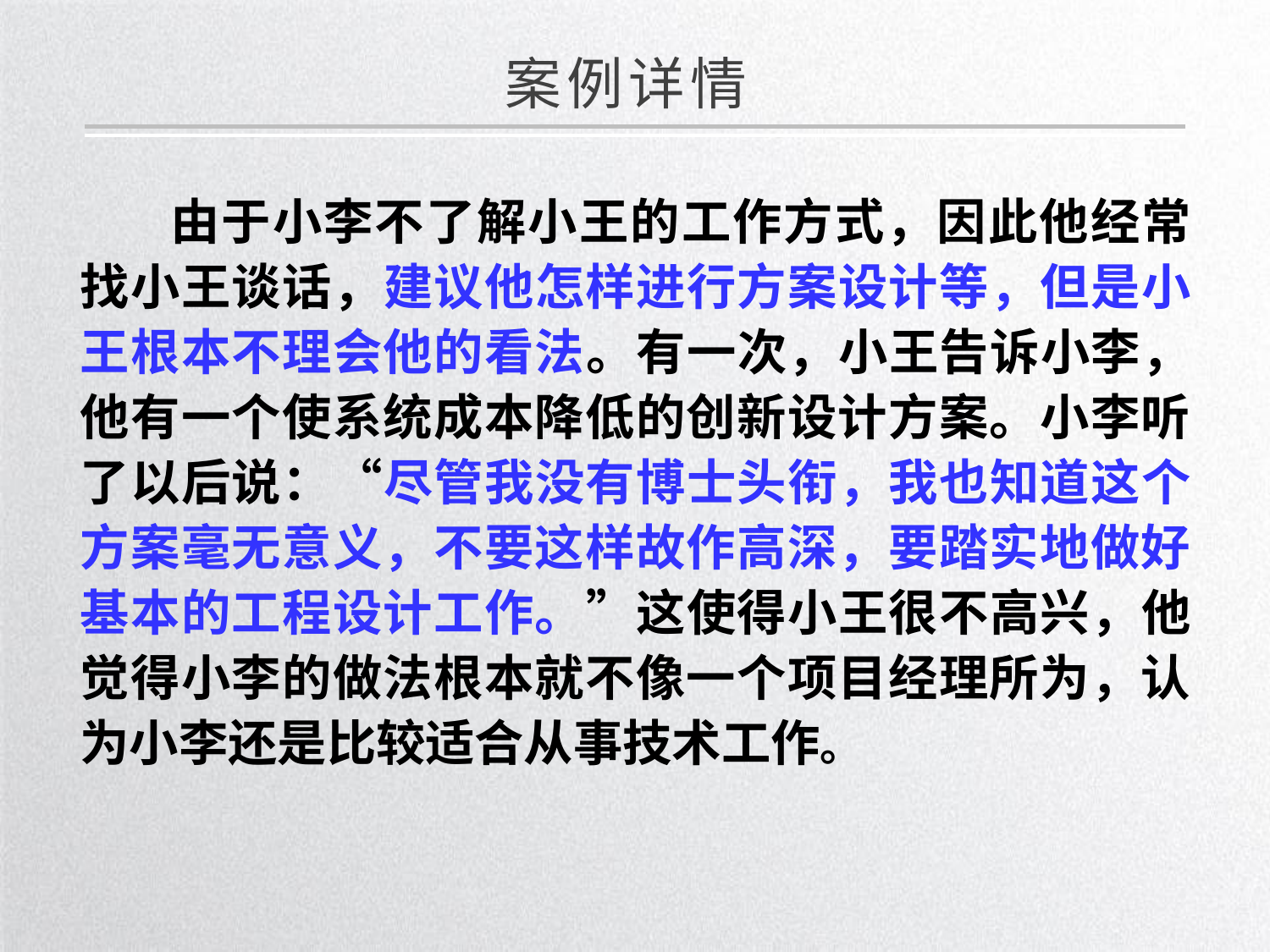

案例详情
 由于小李不了解小王的工作方式，因此他经常找小王谈话，建议他怎样进行方案设计等，但是小王根本不理会他的看法。有一次，小王告诉小李，他有一个使系统成本降低的创新设计方案。小李听了以后说：“尽管我没有博士头衔，我也知道这个方案毫无意义，不要这样故作高深，要踏实地做好基本的工程设计工作。”这使得小王很不高兴，他觉得小李的做法根本就不像一个项目经理所为，认为小李还是比较适合从事技术工作。